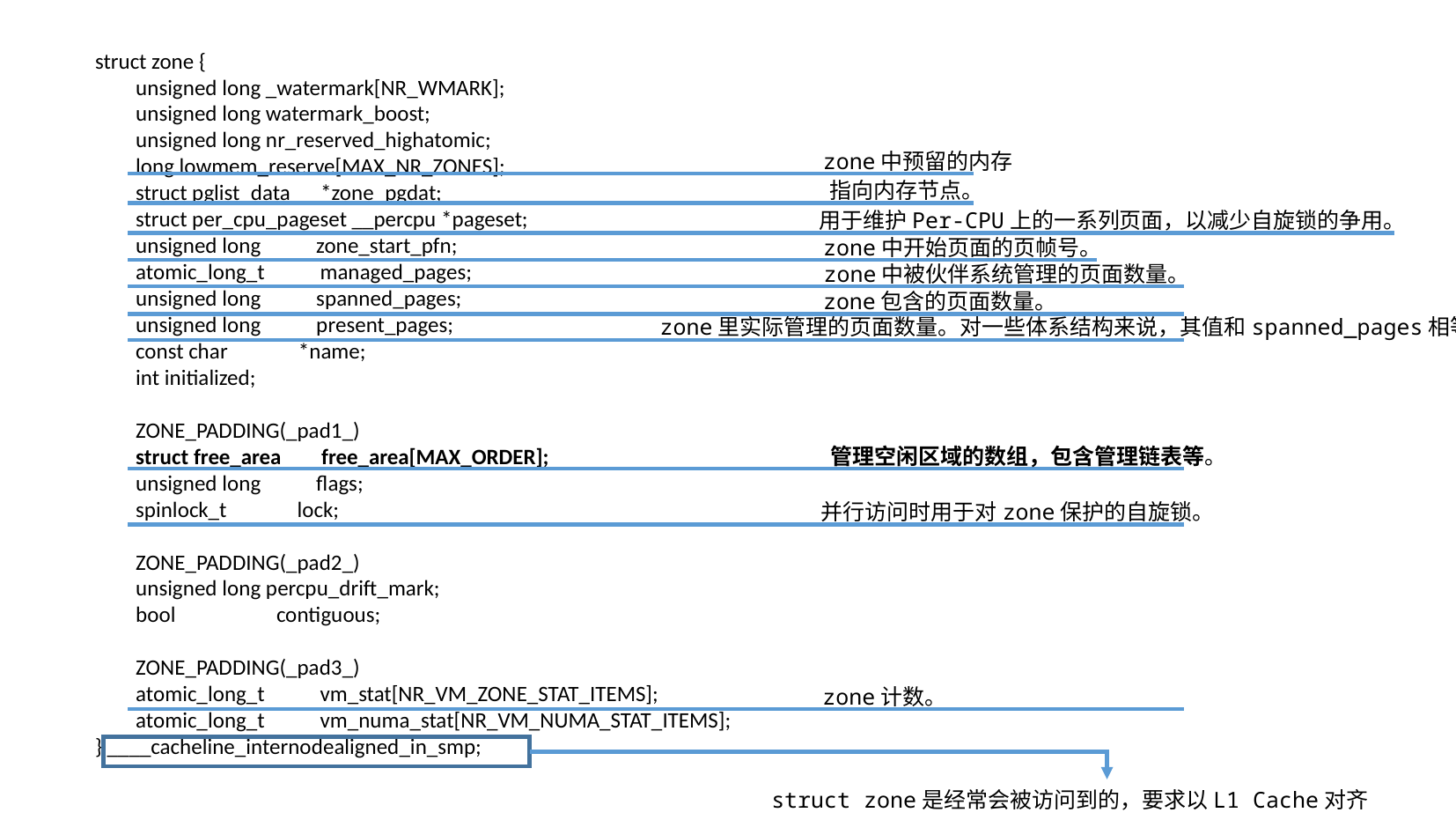

struct zone {
        unsigned long _watermark[NR_WMARK];
        unsigned long watermark_boost;
        unsigned long nr_reserved_highatomic;
        long lowmem_reserve[MAX_NR_ZONES];
        struct pglist_data      *zone_pgdat;
        struct per_cpu_pageset __percpu *pageset;
        unsigned long           zone_start_pfn;
        atomic_long_t           managed_pages;
        unsigned long           spanned_pages;
        unsigned long           present_pages;
        const char              *name;
        int initialized;

        ZONE_PADDING(_pad1_)
        struct free_area        free_area[MAX_ORDER];
        unsigned long           flags;
        spinlock_t              lock;

        ZONE_PADDING(_pad2_)
        unsigned long percpu_drift_mark;
        bool                    contiguous;

        ZONE_PADDING(_pad3_)
        atomic_long_t           vm_stat[NR_VM_ZONE_STAT_ITEMS];
        atomic_long_t           vm_numa_stat[NR_VM_NUMA_STAT_ITEMS];
} ____cacheline_internodealigned_in_smp;
zone中预留的内存
指向内存节点。
用于维护Per-CPU上的一系列页面，以减少自旋锁的争用。
zone中开始页面的页帧号。
zone中被伙伴系统管理的页面数量。
zone包含的页面数量。
zone里实际管理的页面数量。对一些体系结构来说，其值和spanned_pages相等。
管理空闲区域的数组，包含管理链表等。
并行访问时用于对zone保护的自旋锁。
zone计数。

struct zone是经常会被访问到的，要求以L1 Cache对齐